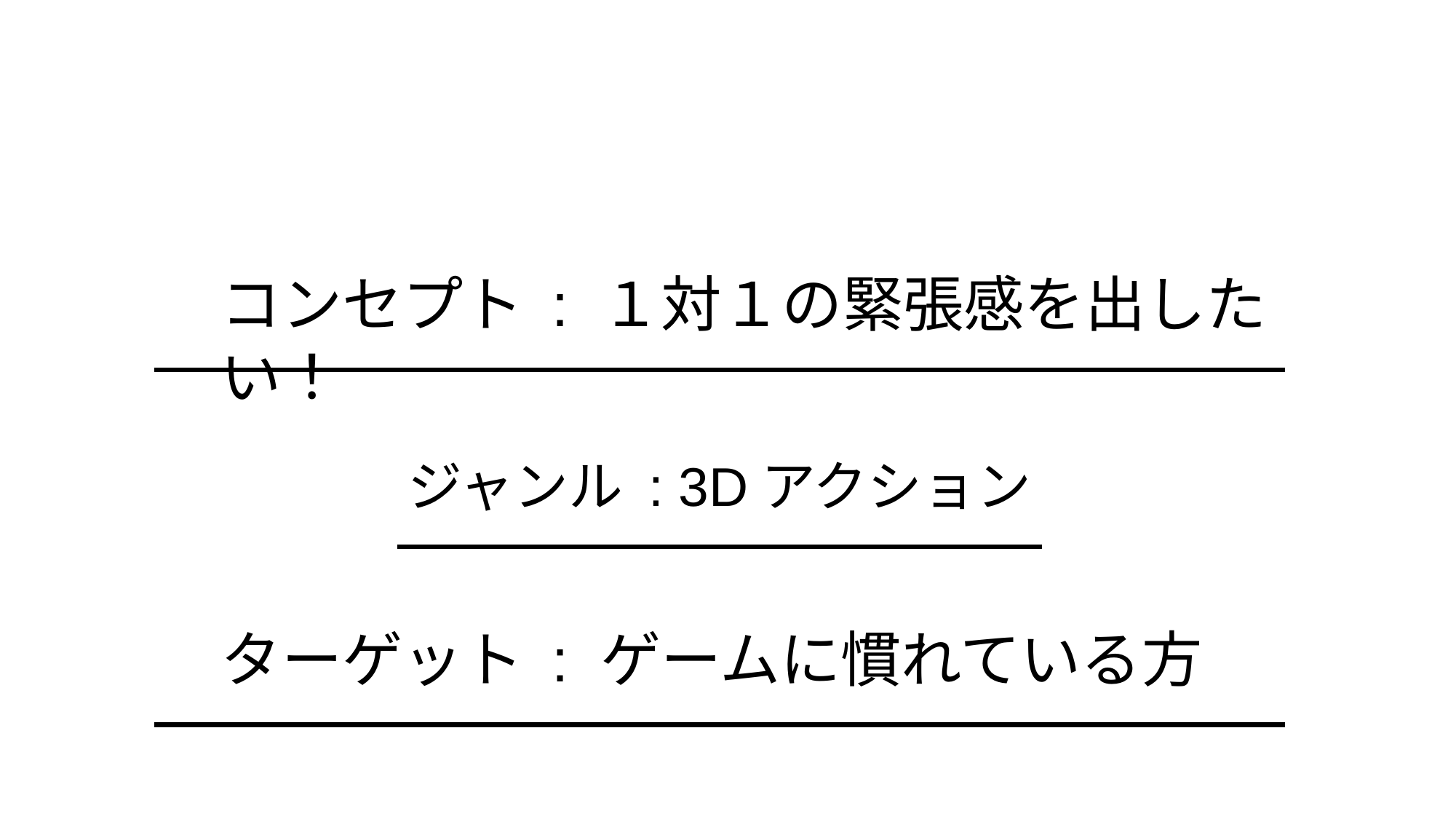

コンセプト : １対１の緊張感を出したい！
ジャンル : 3Dアクション
ターゲット : ゲームに慣れている方